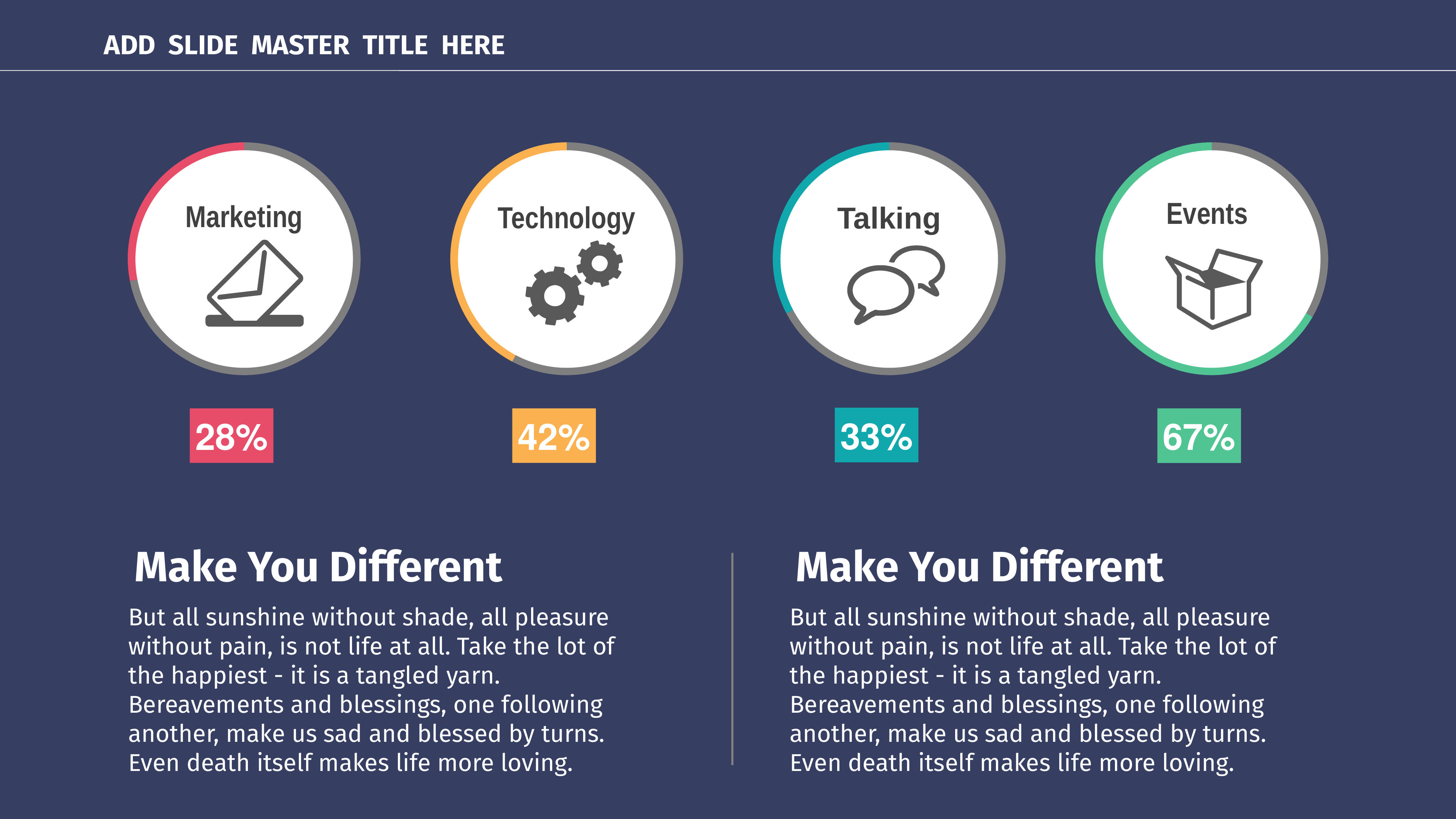

ADD  SLIDE  MASTER  TITLE  HERE

### Chart

| Category | 销售额 |
|---|---|
| 第一季度 | 8.2 |
| 第二季度 | 3.2 |
Marketing

### Chart

| Category | 销售额 |
|---|---|
| 第一季度 | 8.2 |
| 第二季度 | 6.0 |
Technology

### Chart

| Category | 销售额 |
|---|---|
| 第一季度 | 8.2 |
| 第二季度 | 4.0 |
Talking

### Chart

| Category | 销售额 |
|---|---|
| 第一季度 | 3.0 |
| 第二季度 | 6.0 |
Events

33%
28%
42%
67%
Make You Different
Make You Different

But all sunshine without shade, all pleasure without pain, is not life at all. Take the lot of the happiest - it is a tangled yarn. Bereavements and blessings, one following another, make us sad and blessed by turns. Even death itself makes life more loving.
But all sunshine without shade, all pleasure without pain, is not life at all. Take the lot of the happiest - it is a tangled yarn. Bereavements and blessings, one following another, make us sad and blessed by turns. Even death itself makes life more loving.